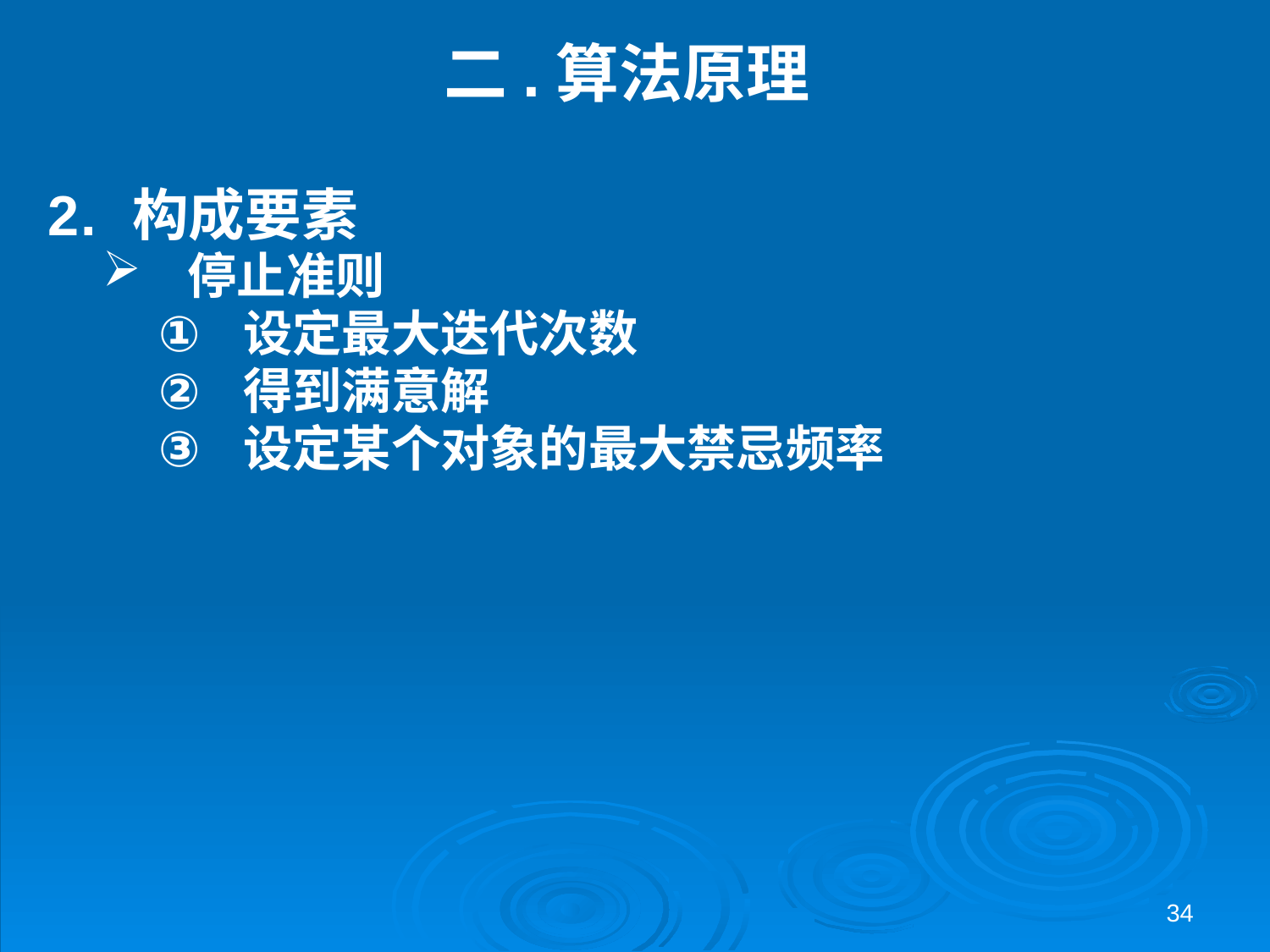

# 二.算法原理
构成要素
停止准则
设定最大迭代次数
得到满意解
设定某个对象的最大禁忌频率
34